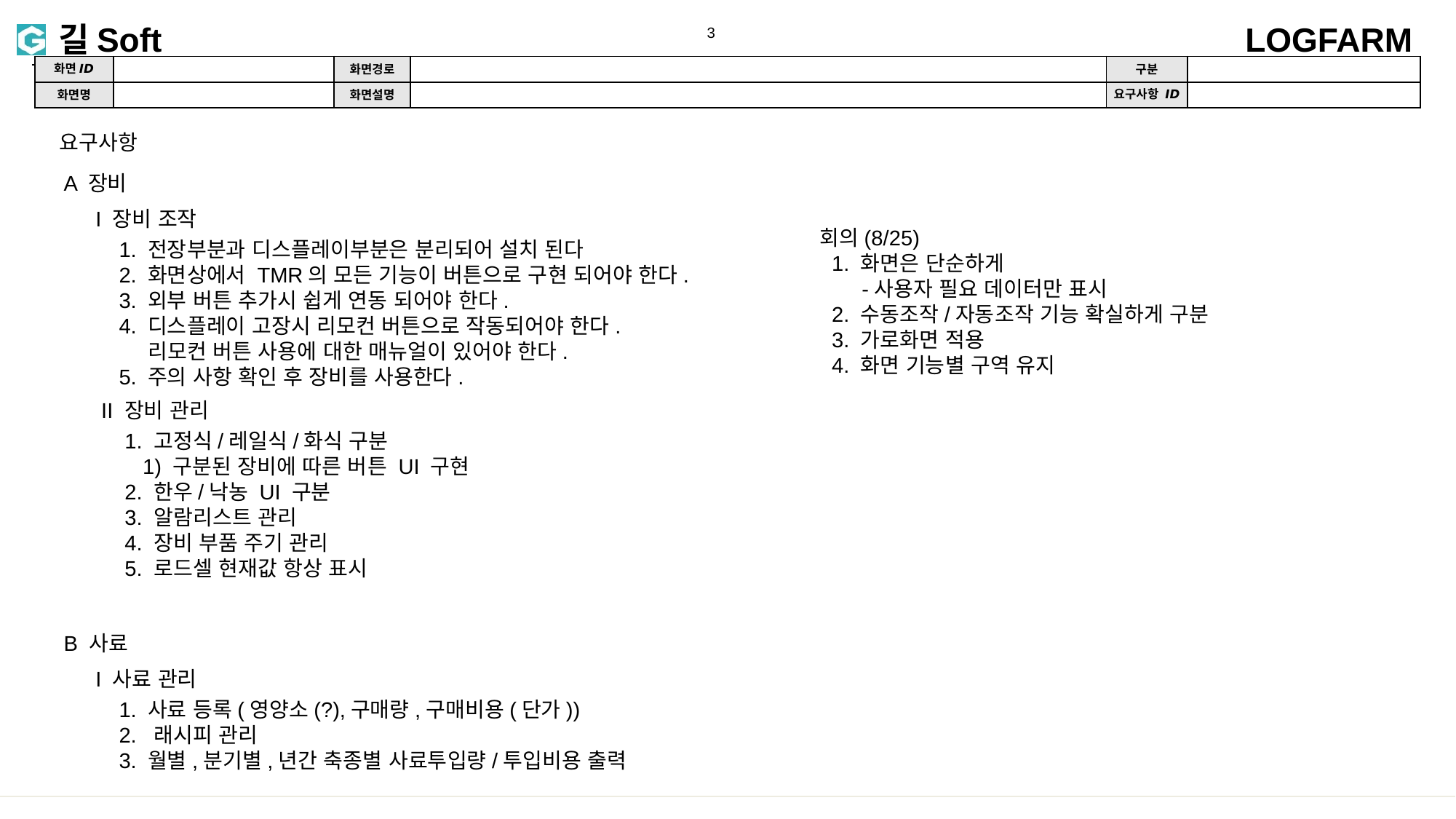

요구사항
A 장비
I 장비 조작
회의(8/25)
  1. 화면은 단순하게
       -사용자 필요 데이터만 표시
  2. 수동조작/자동조작 기능 확실하게 구분
  3. 가로화면 적용
  4. 화면 기능별 구역 유지
1. 전장부분과 디스플레이부분은 분리되어 설치 된다
2. 화면상에서 TMR의 모든 기능이 버튼으로 구현 되어야 한다.
3. 외부 버튼 추가시 쉽게 연동 되어야 한다.
4. 디스플레이 고장시 리모컨 버튼으로 작동되어야 한다.
    리모컨 버튼 사용에 대한 매뉴얼이 있어야 한다.
5. 주의 사항 확인 후 장비를 사용한다.
II 장비 관리
1. 고정식/레일식/화식 구분
   1) 구분된 장비에 따른 버튼 UI 구현
2. 한우/낙농 UI 구분
3. 알람리스트 관리
4. 장비 부품 주기 관리
5. 로드셀 현재값 항상 표시
B 사료
I 사료 관리
1. 사료 등록(영양소(?),구매량,구매비용(단가))
2.  래시피 관리
3. 월별,분기별,년간 축종별 사료투입량/투입비용 출력